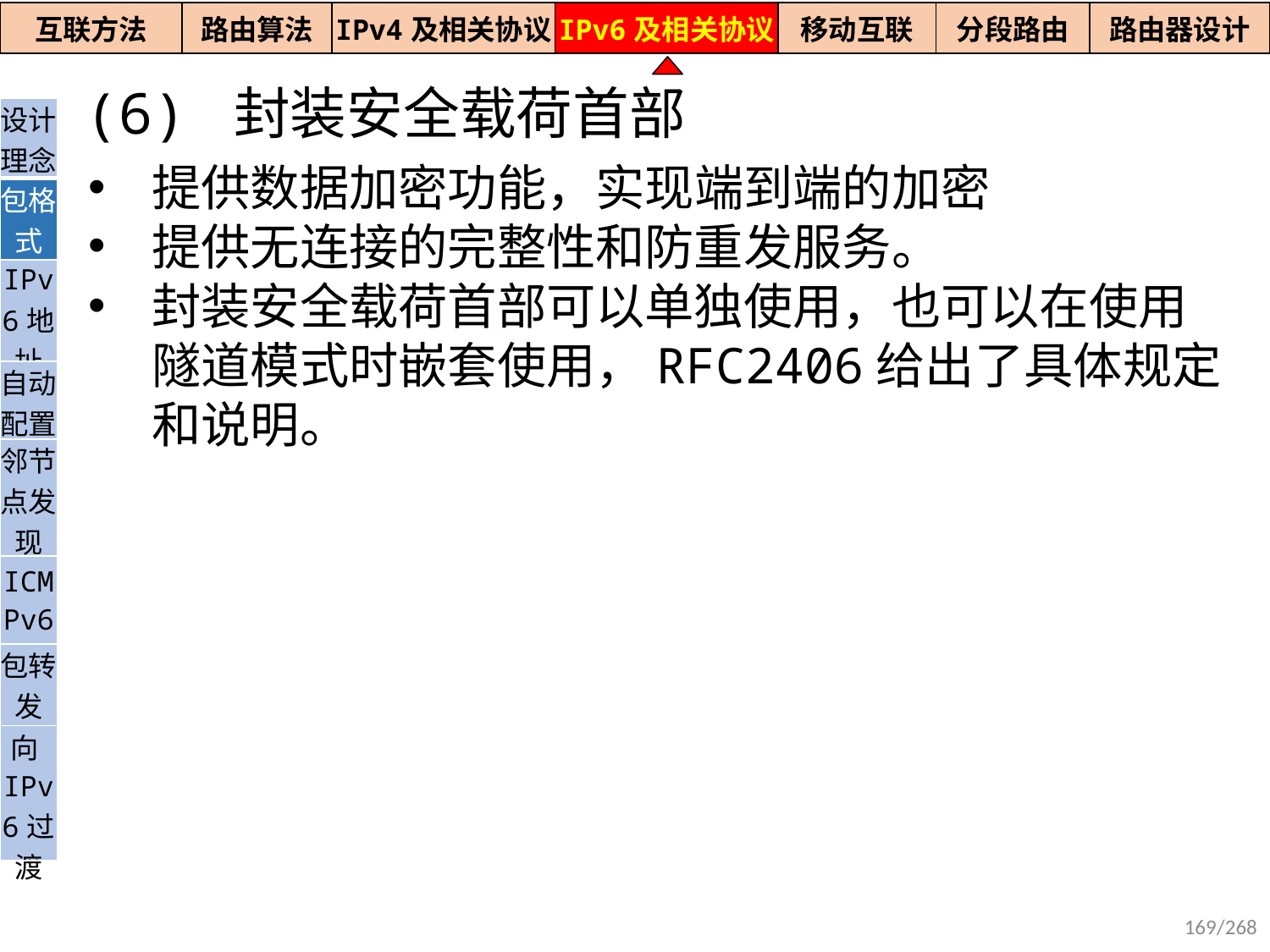

| 互联方法 | 路由算法 | IPv4及相关协议 | IPv6及相关协议 | 移动互联 | 分段路由 | 路由器设计 |
| --- | --- | --- | --- | --- | --- | --- |

(6) 封装安全载荷首部
| 设计理念 |
| --- |
| 包格式 |
| IPv6地址 |
| 自动配置 |
| 邻节点发现 |
| ICMPv6 |
| 包转发 |
| 向IPv6过渡 |
提供数据加密功能，实现端到端的加密
提供无连接的完整性和防重发服务。
封装安全载荷首部可以单独使用，也可以在使用隧道模式时嵌套使用，RFC2406给出了具体规定和说明。
169/268